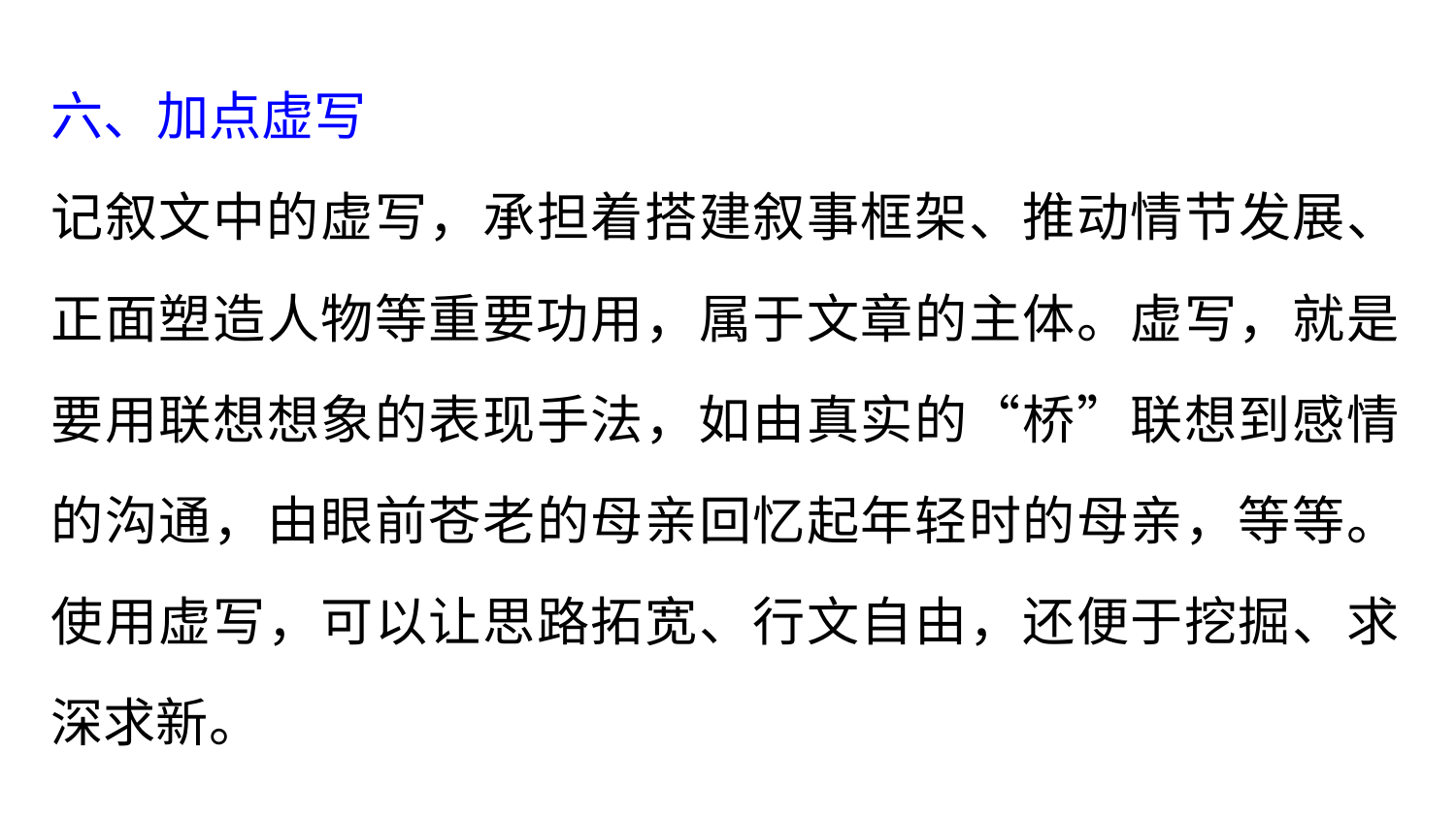

六、加点虚写
记叙文中的虚写，承担着搭建叙事框架、推动情节发展、正面塑造人物等重要功用，属于文章的主体。虚写，就是要用联想想象的表现手法，如由真实的“桥”联想到感情的沟通，由眼前苍老的母亲回忆起年轻时的母亲，等等。使用虚写，可以让思路拓宽、行文自由，还便于挖掘、求深求新。